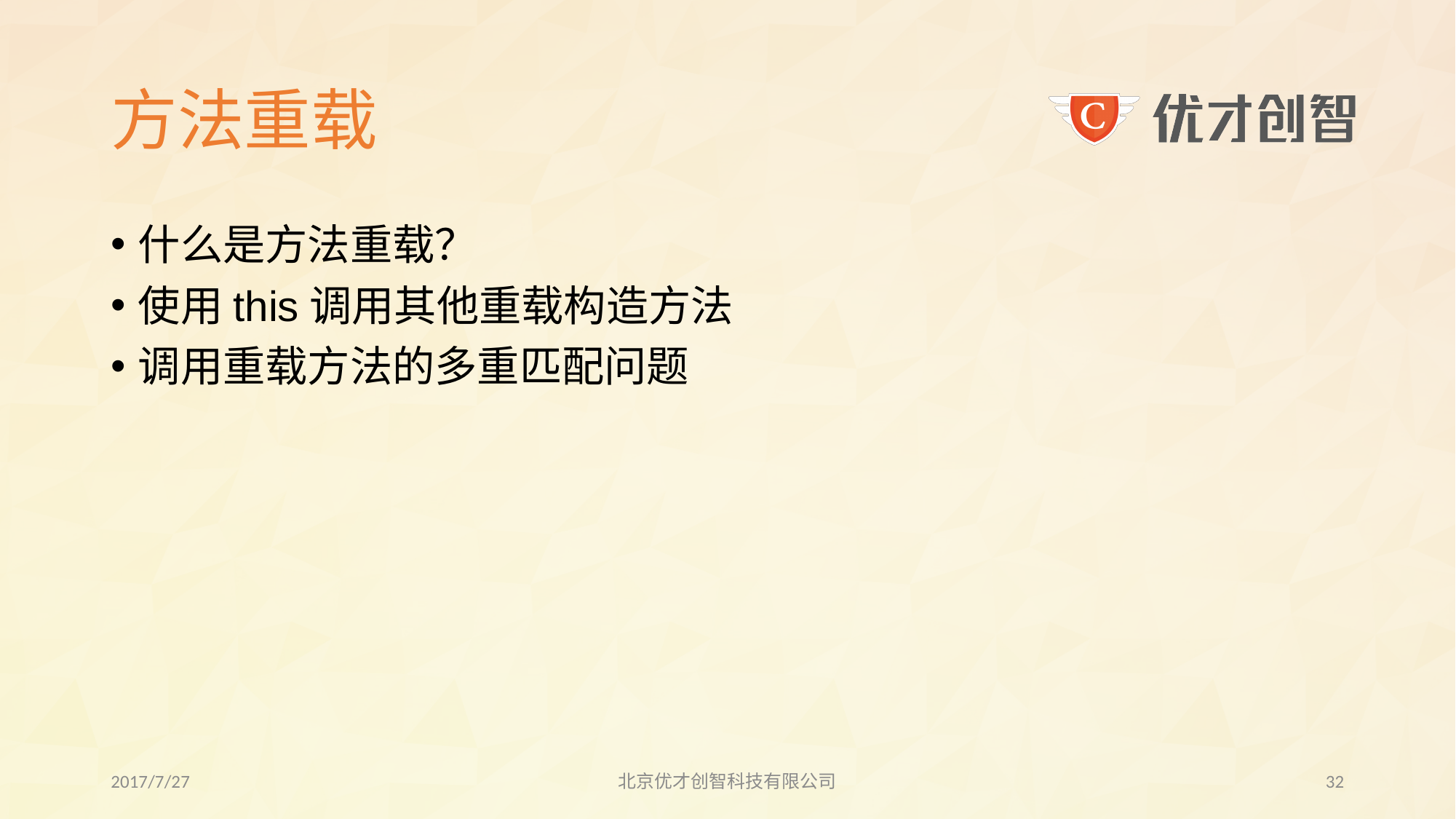

# 方法重载
什么是方法重载？
使用this调用其他重载构造方法
调用重载方法的多重匹配问题
2017/7/27
北京优才创智科技有限公司
32